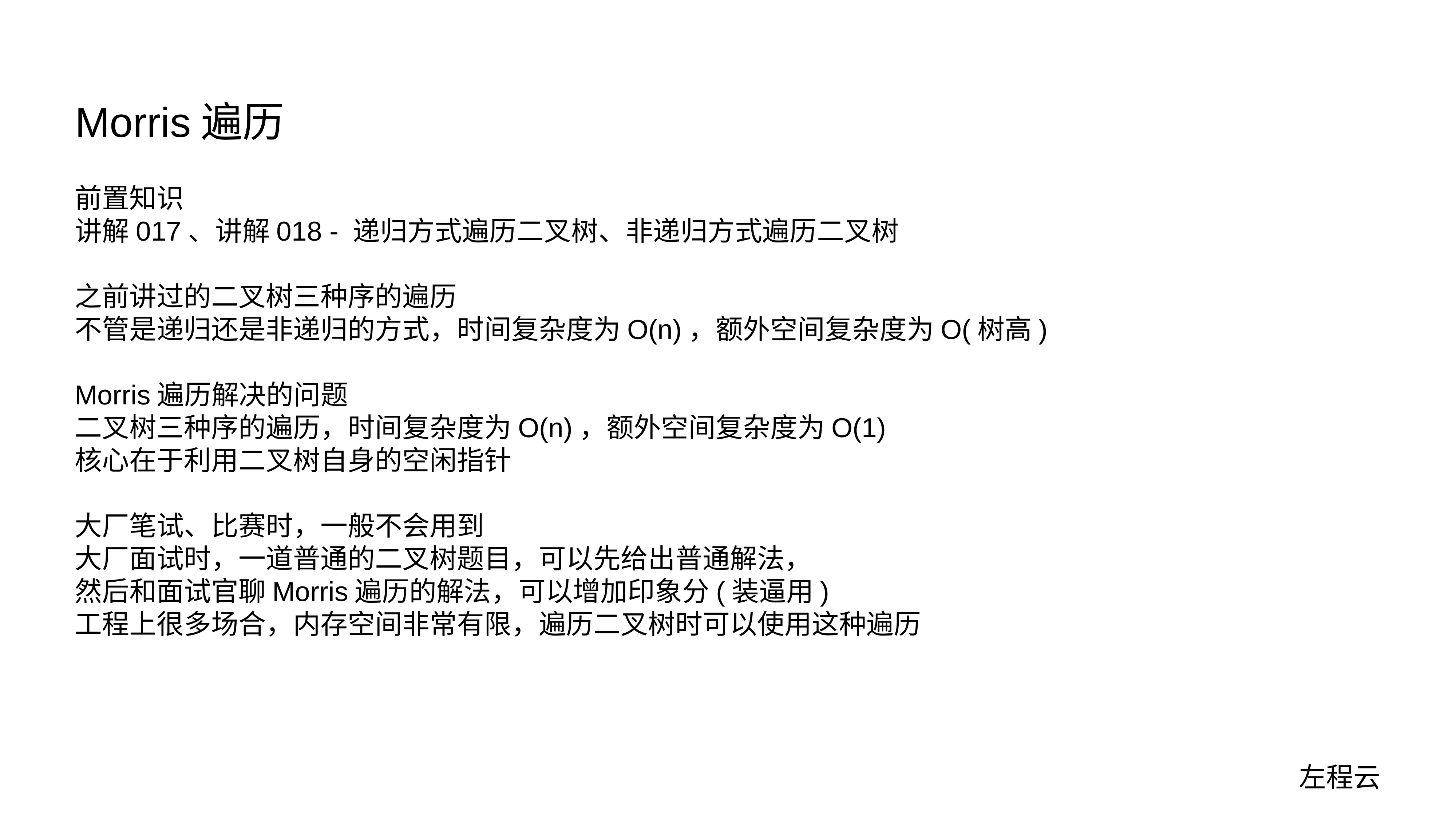

# Morris遍历
前置知识
讲解017、讲解018 - 递归方式遍历二叉树、非递归方式遍历二叉树

之前讲过的二叉树三种序的遍历
不管是递归还是非递归的方式，时间复杂度为O(n)，额外空间复杂度为O(树高)

Morris遍历解决的问题
二叉树三种序的遍历，时间复杂度为O(n)，额外空间复杂度为O(1)
核心在于利用二叉树自身的空闲指针

大厂笔试、比赛时，一般不会用到
大厂面试时，一道普通的二叉树题目，可以先给出普通解法，
然后和面试官聊Morris遍历的解法，可以增加印象分(装逼用)
工程上很多场合，内存空间非常有限，遍历二叉树时可以使用这种遍历
左程云